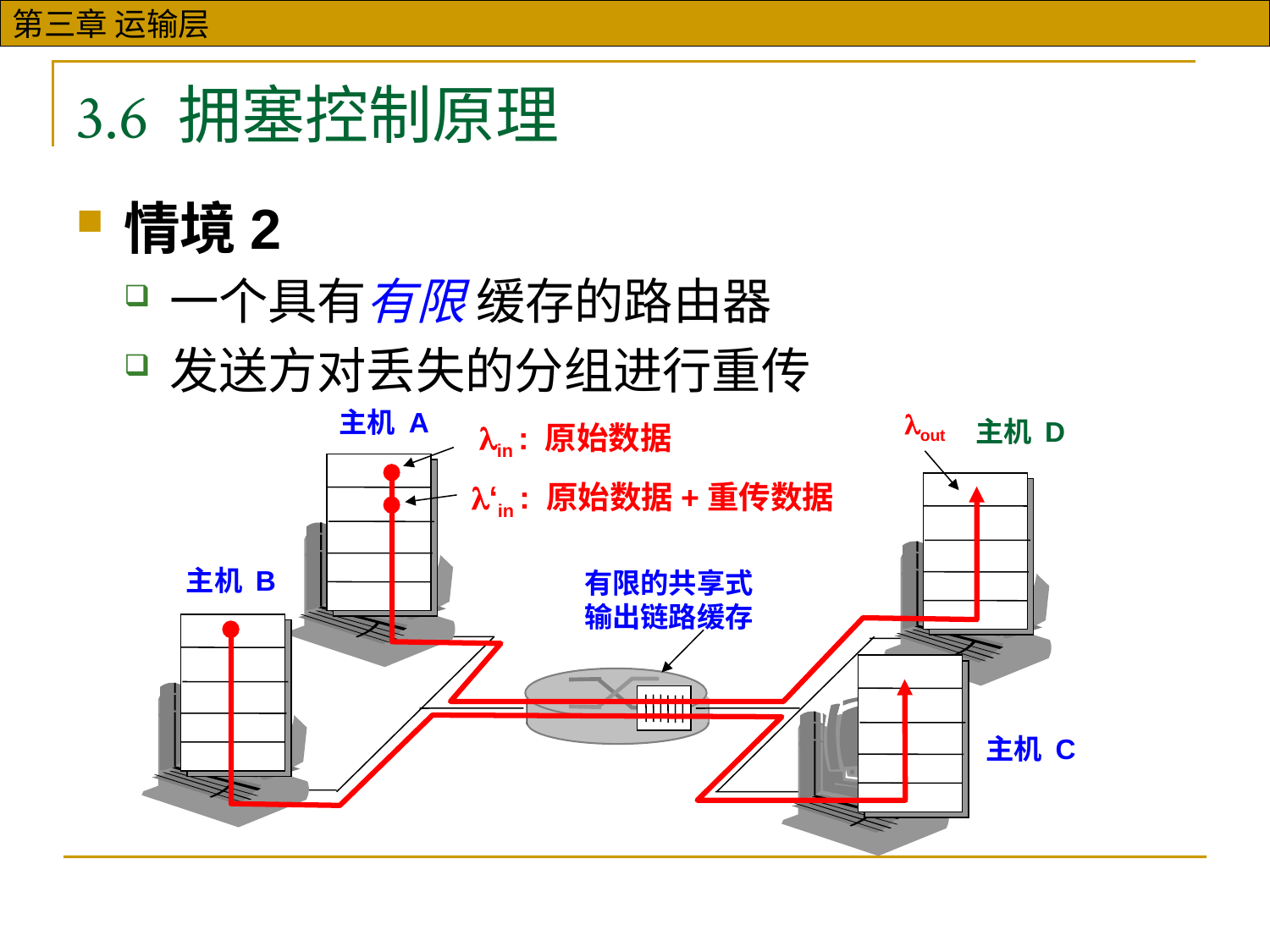

# 3.6 拥塞控制原理
情境2
一个具有有限 缓存的路由器
发送方对丢失的分组进行重传
主机 A
λout
主机 D
λin : 原始数据

λ‘in : 原始数据+重传数据

主机 B
有限的共享式
输出链路缓存

主机 C

105